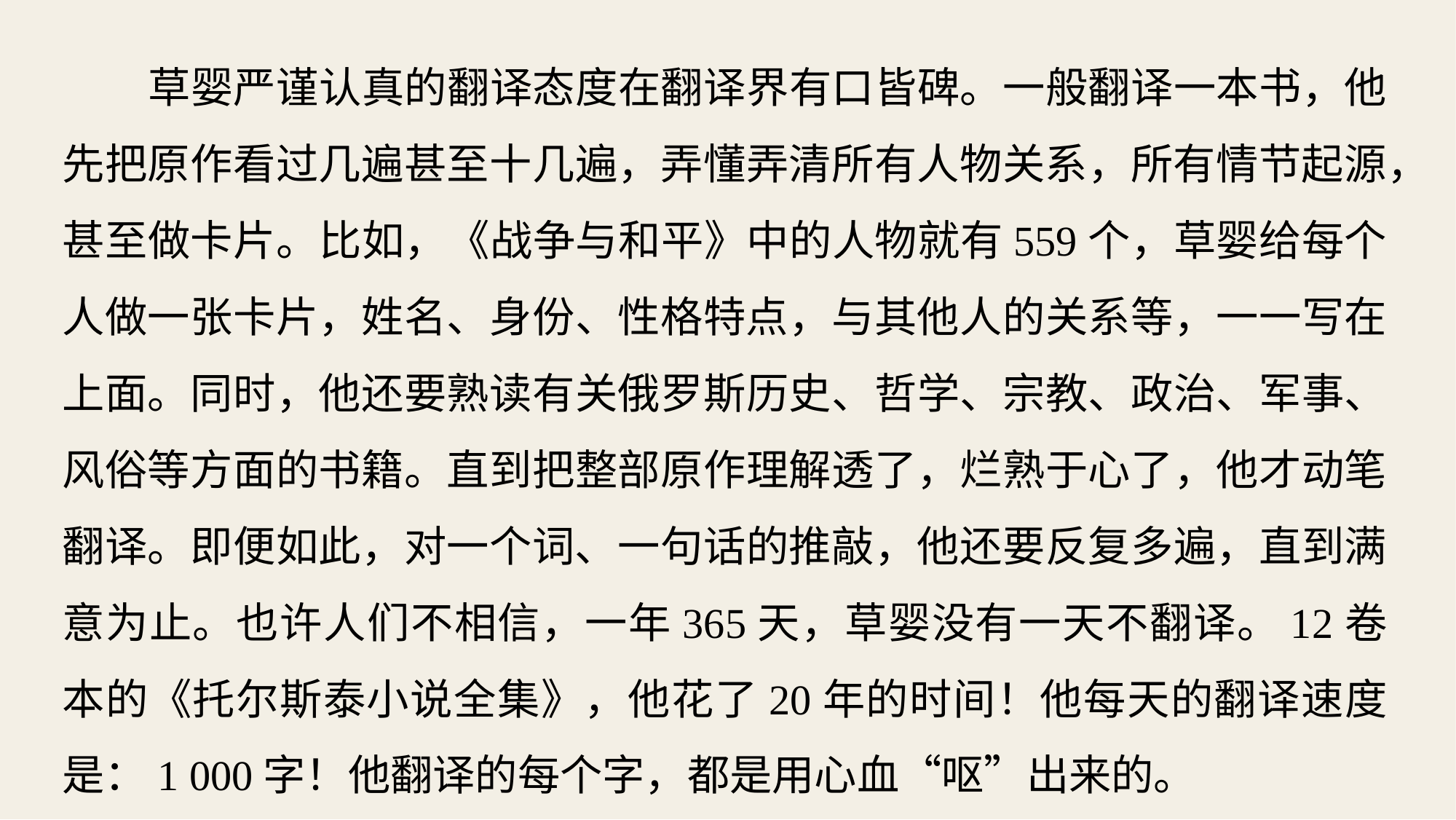

草婴严谨认真的翻译态度在翻译界有口皆碑。一般翻译一本书，他先把原作看过几遍甚至十几遍，弄懂弄清所有人物关系，所有情节起源，甚至做卡片。比如，《战争与和平》中的人物就有559个，草婴给每个人做一张卡片，姓名、身份、性格特点，与其他人的关系等，一一写在上面。同时，他还要熟读有关俄罗斯历史、哲学、宗教、政治、军事、风俗等方面的书籍。直到把整部原作理解透了，烂熟于心了，他才动笔翻译。即便如此，对一个词、一句话的推敲，他还要反复多遍，直到满意为止。也许人们不相信，一年365天，草婴没有一天不翻译。12卷本的《托尔斯泰小说全集》，他花了20年的时间！他每天的翻译速度是：1 000字！他翻译的每个字，都是用心血“呕”出来的。